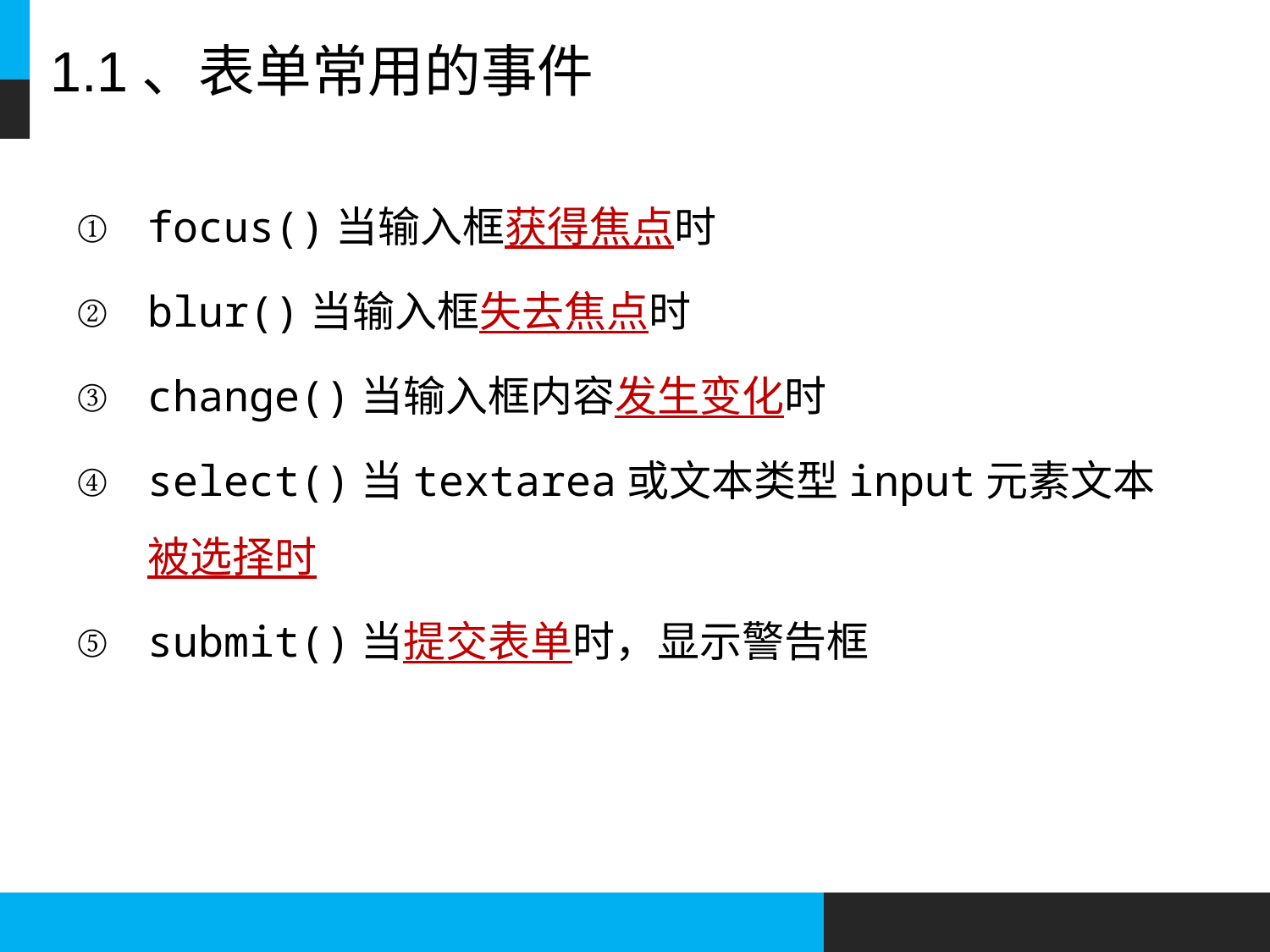

# 1.1、表单常用的事件
focus()当输入框获得焦点时
blur()当输入框失去焦点时
change()当输入框内容发生变化时
select()当textarea或文本类型input元素文本被选择时
submit()当提交表单时，显示警告框